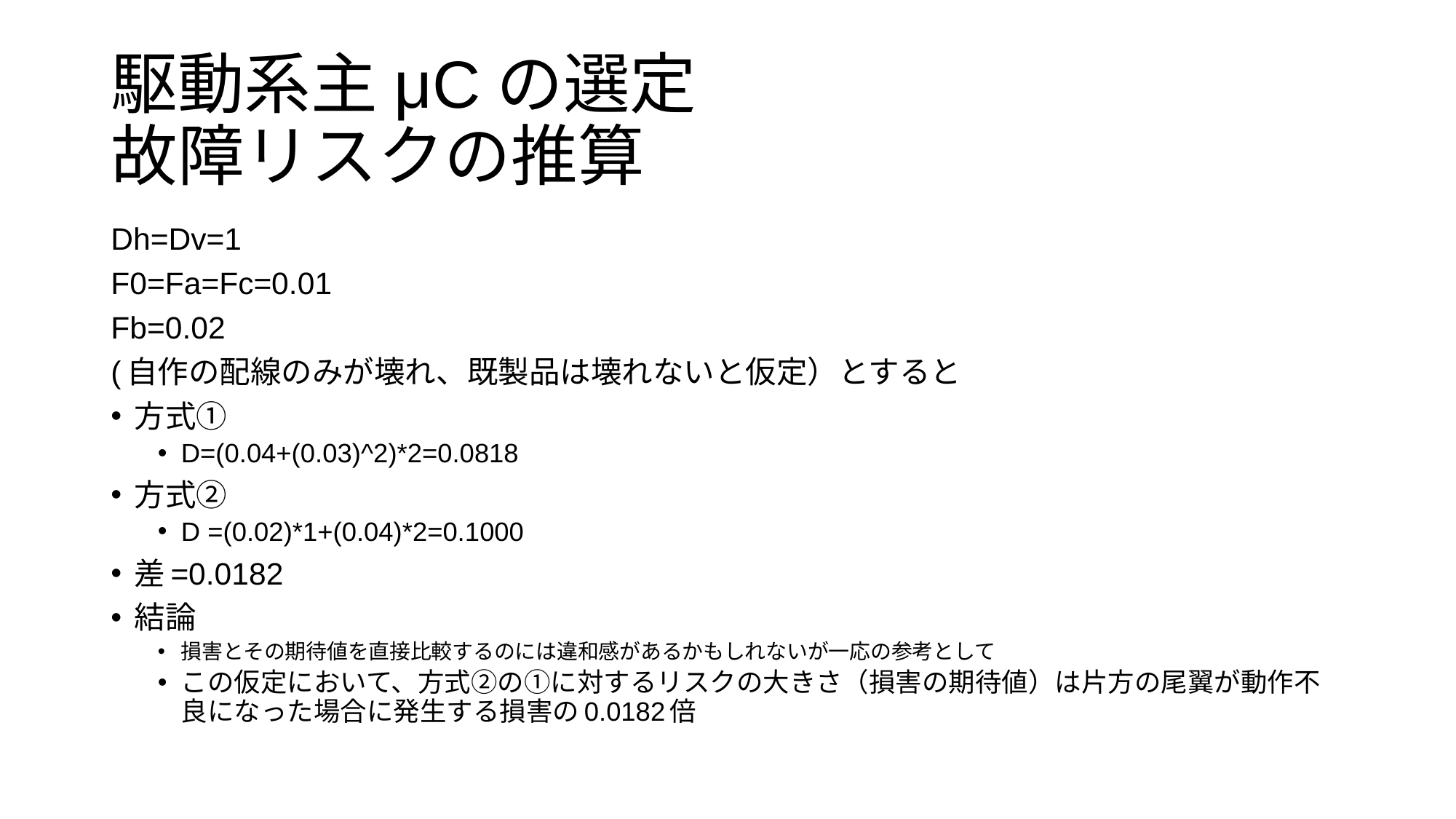

# 駆動系主μCの選定 故障リスクの推算
Dh=Dv=1
F0=Fa=Fc=0.01
Fb=0.02
(自作の配線のみが壊れ、既製品は壊れないと仮定）とすると
方式①
D=(0.04+(0.03)^2)*2=0.0818
方式②
D =(0.02)*1+(0.04)*2=0.1000
差=0.0182
結論
損害とその期待値を直接比較するのには違和感があるかもしれないが一応の参考として
この仮定において、方式②の①に対するリスクの大きさ（損害の期待値）は片方の尾翼が動作不良になった場合に発生する損害の0.0182倍